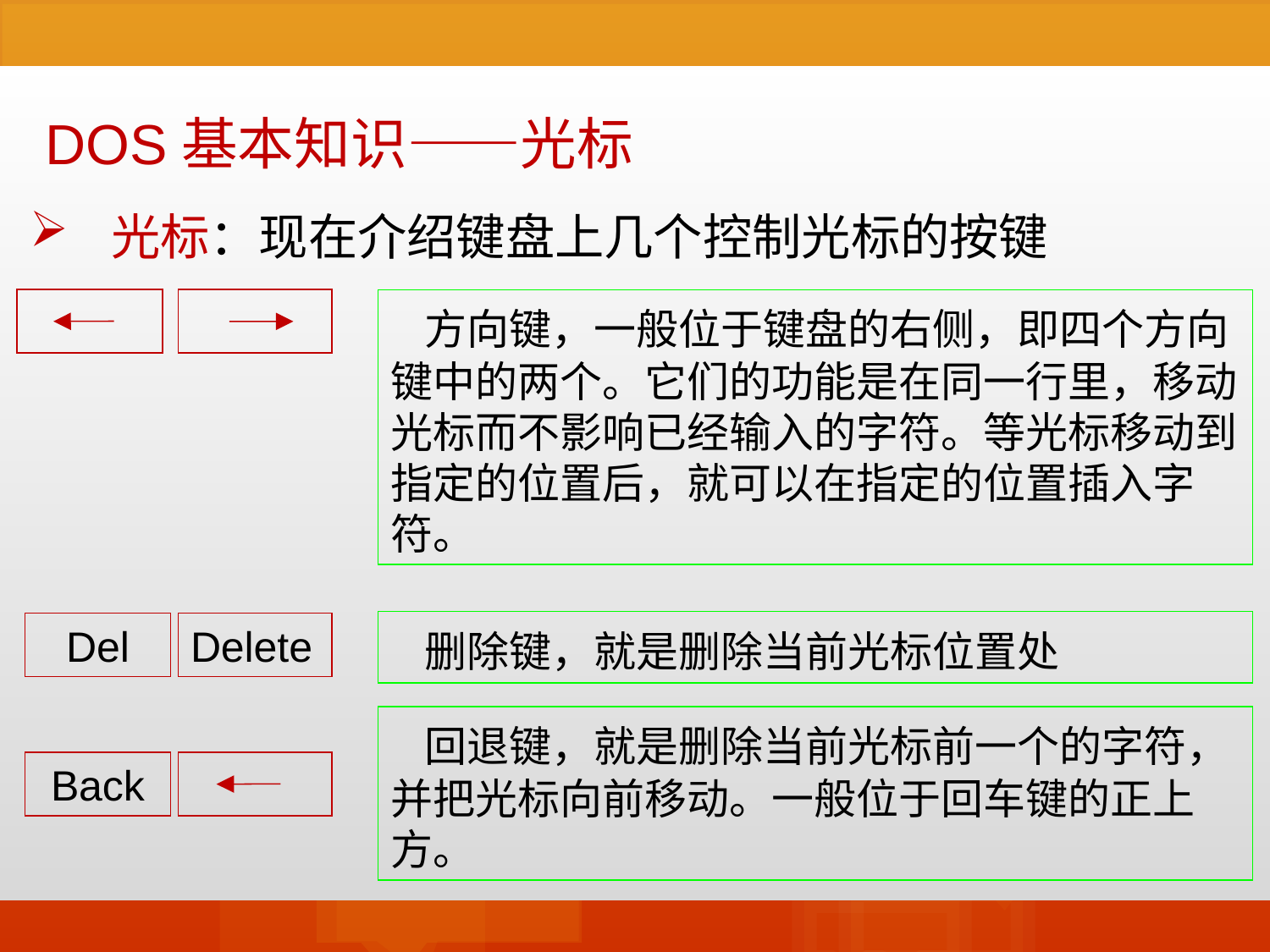

DOS基本知识——光标
  光标：现在介绍键盘上几个控制光标的按键

  方向键，一般位于键盘的右侧，即四个方向键中的两个。它们的功能是在同一行里，移动光标而不影响已经输入的字符。等光标移动到指定的位置后，就可以在指定的位置插入字符。
  删除键，就是删除当前光标位置处
Del
Delete
  回退键，就是删除当前光标前一个的字符，并把光标向前移动。一般位于回车键的正上方。

Back